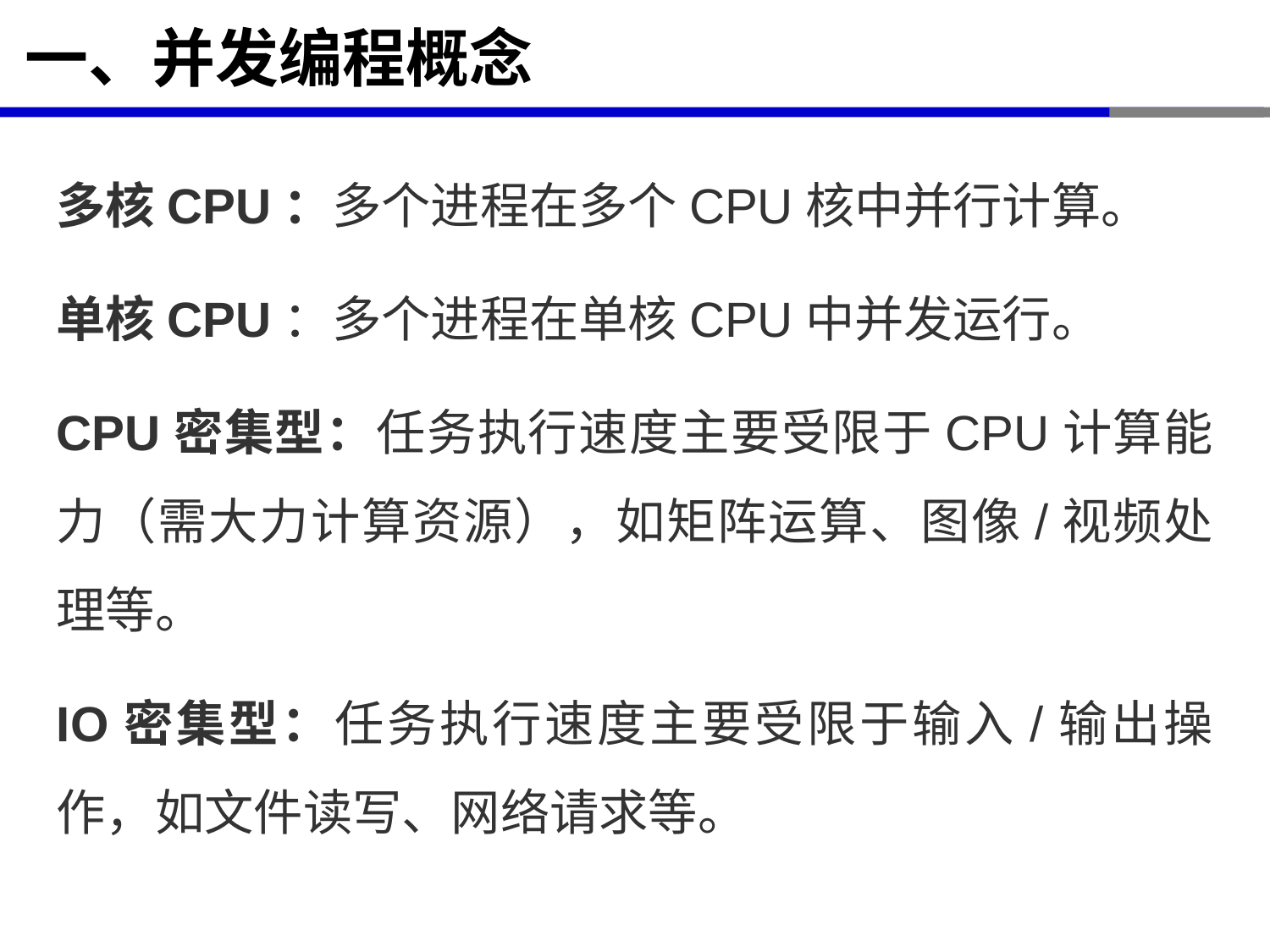

# 一、并发编程概念
多核CPU：多个进程在多个CPU核中并行计算。
单核CPU：多个进程在单核CPU中并发运行。
CPU密集型：任务执行速度主要受限于CPU计算能力（需大力计算资源），如矩阵运算、图像/视频处理等。
IO密集型：任务执行速度主要受限于输入/输出操作，如文件读写、网络请求等。